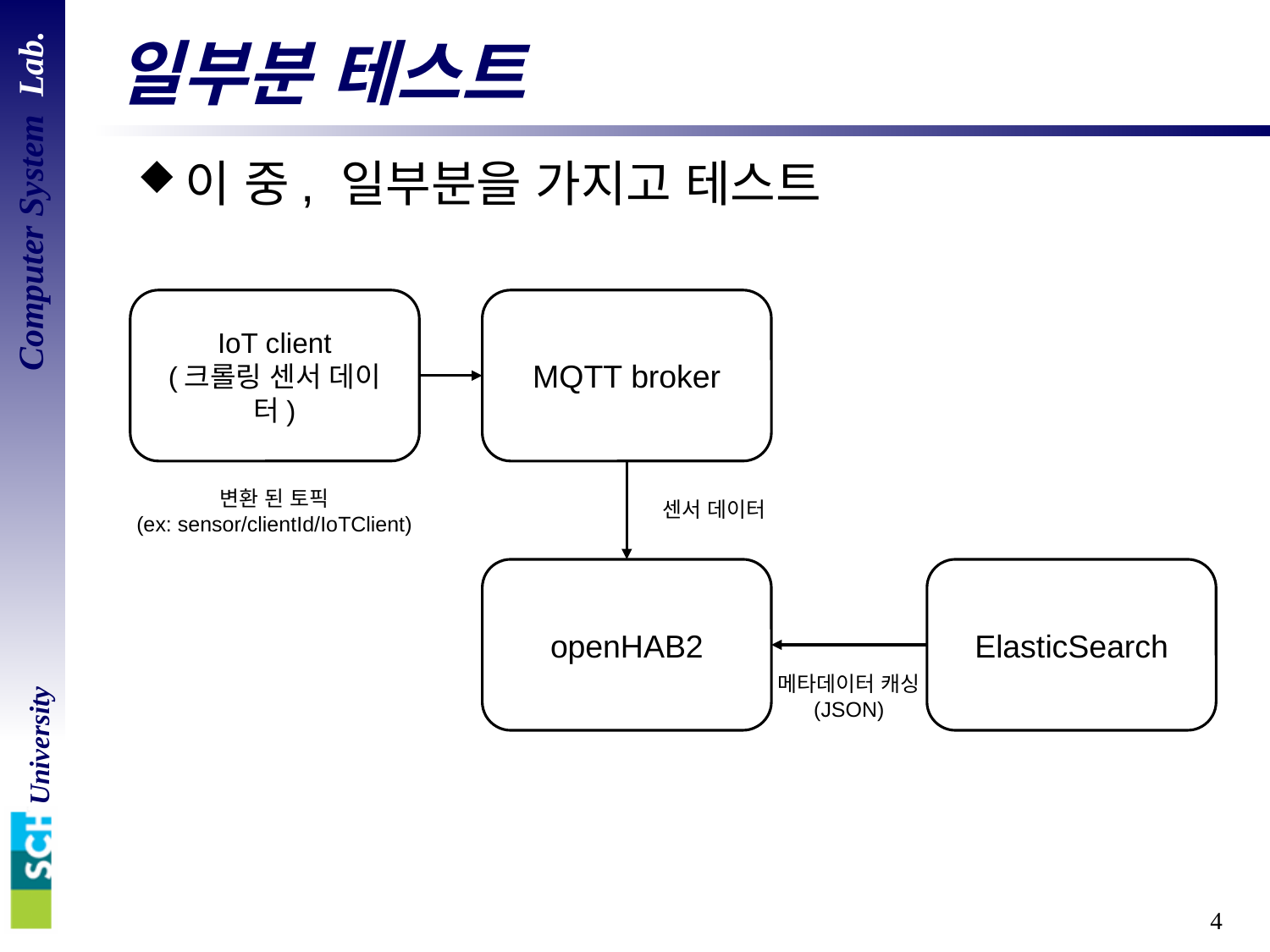

# 일부분 테스트
이 중, 일부분을 가지고 테스트
IoT client
(크롤링 센서 데이터)
MQTT broker
변환 된 토픽
(ex: sensor/clientId/IoTClient)
센서 데이터
openHAB2
ElasticSearch
메타데이터 캐싱
(JSON)